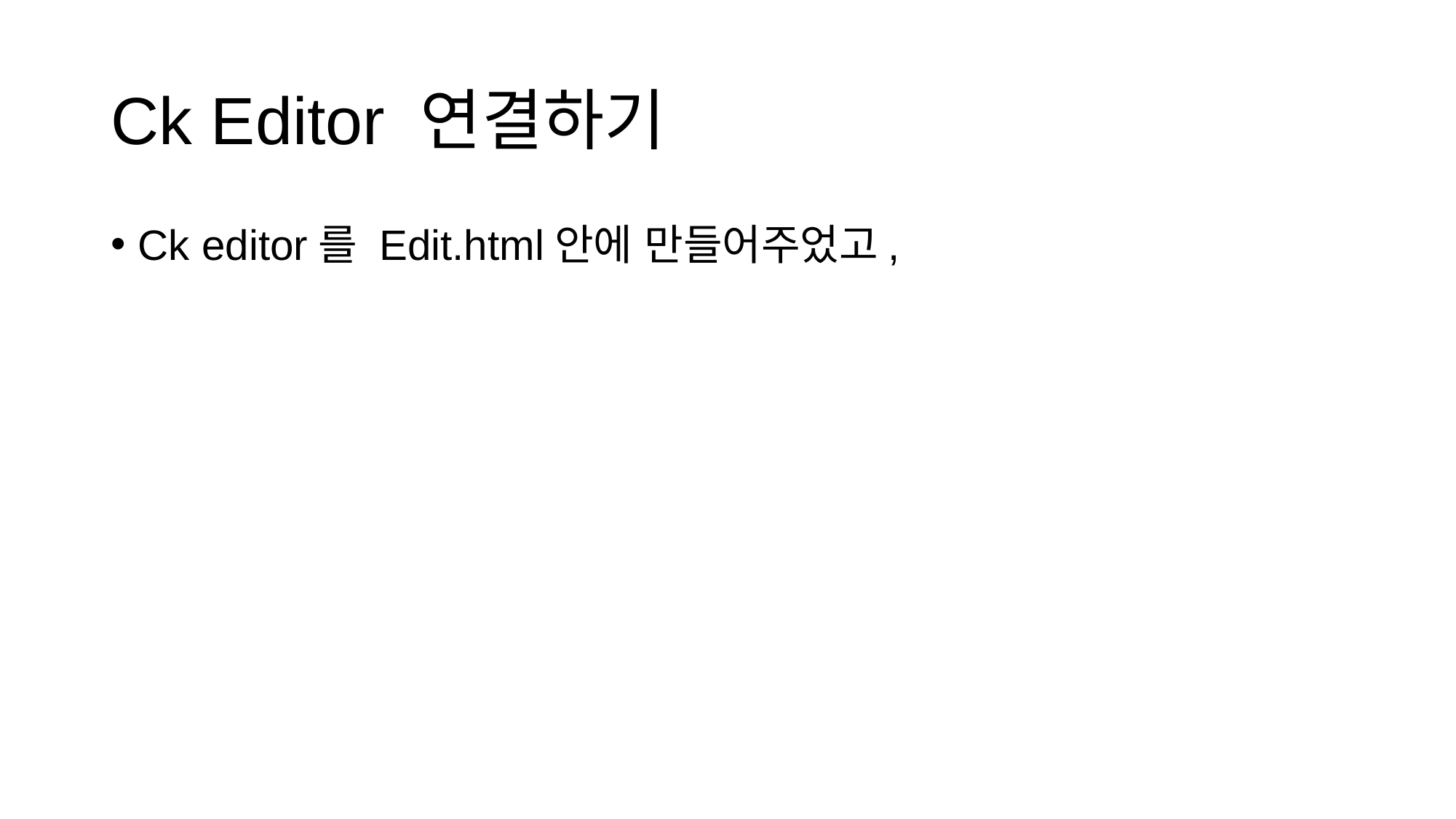

# Ck Editor 연결하기
Ck editor를 Edit.html안에 만들어주었고,